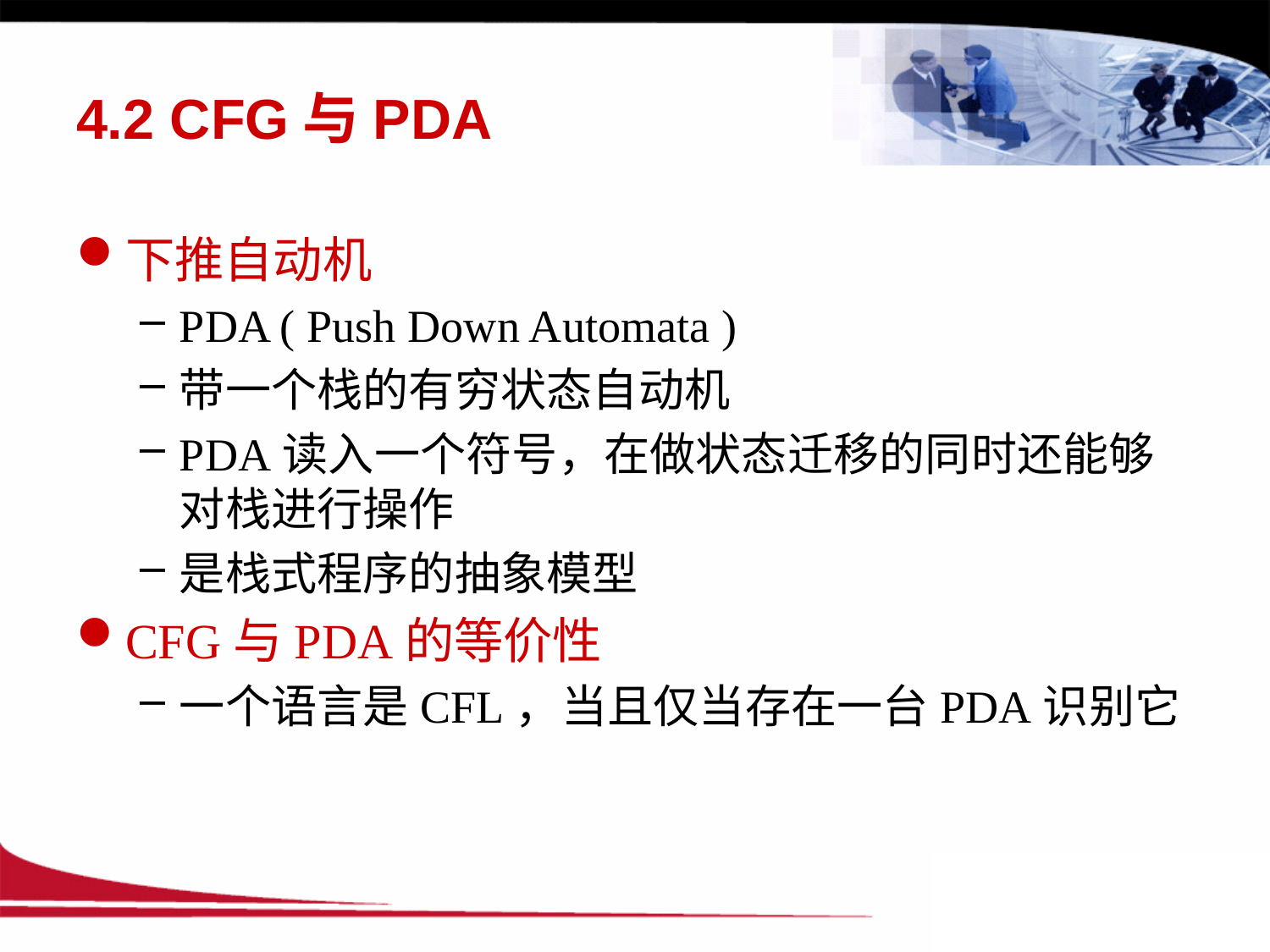

# 4.2 CFG与PDA
下推自动机
PDA ( Push Down Automata )
带一个栈的有穷状态自动机
PDA读入一个符号，在做状态迁移的同时还能够对栈进行操作
是栈式程序的抽象模型
CFG与PDA的等价性
一个语言是CFL，当且仅当存在一台PDA识别它